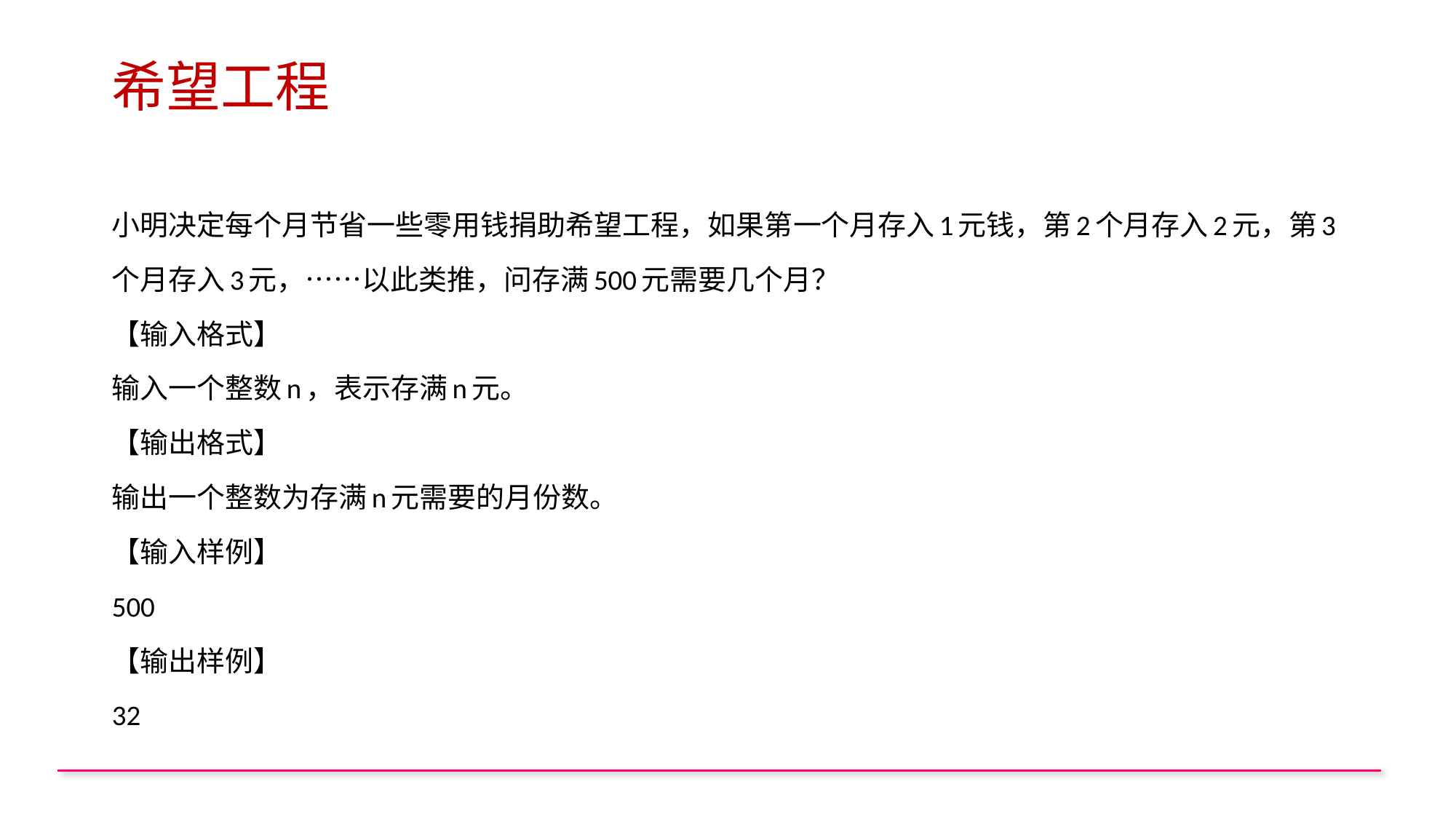

# 希望工程
小明决定每个月节省一些零用钱捐助希望工程，如果第一个月存入1元钱，第2个月存入2元，第3个月存入3元，……以此类推，问存满500元需要几个月？
【输入格式】
输入一个整数n，表示存满n元。
【输出格式】
输出一个整数为存满n元需要的月份数。
【输入样例】
500
【输出样例】
32